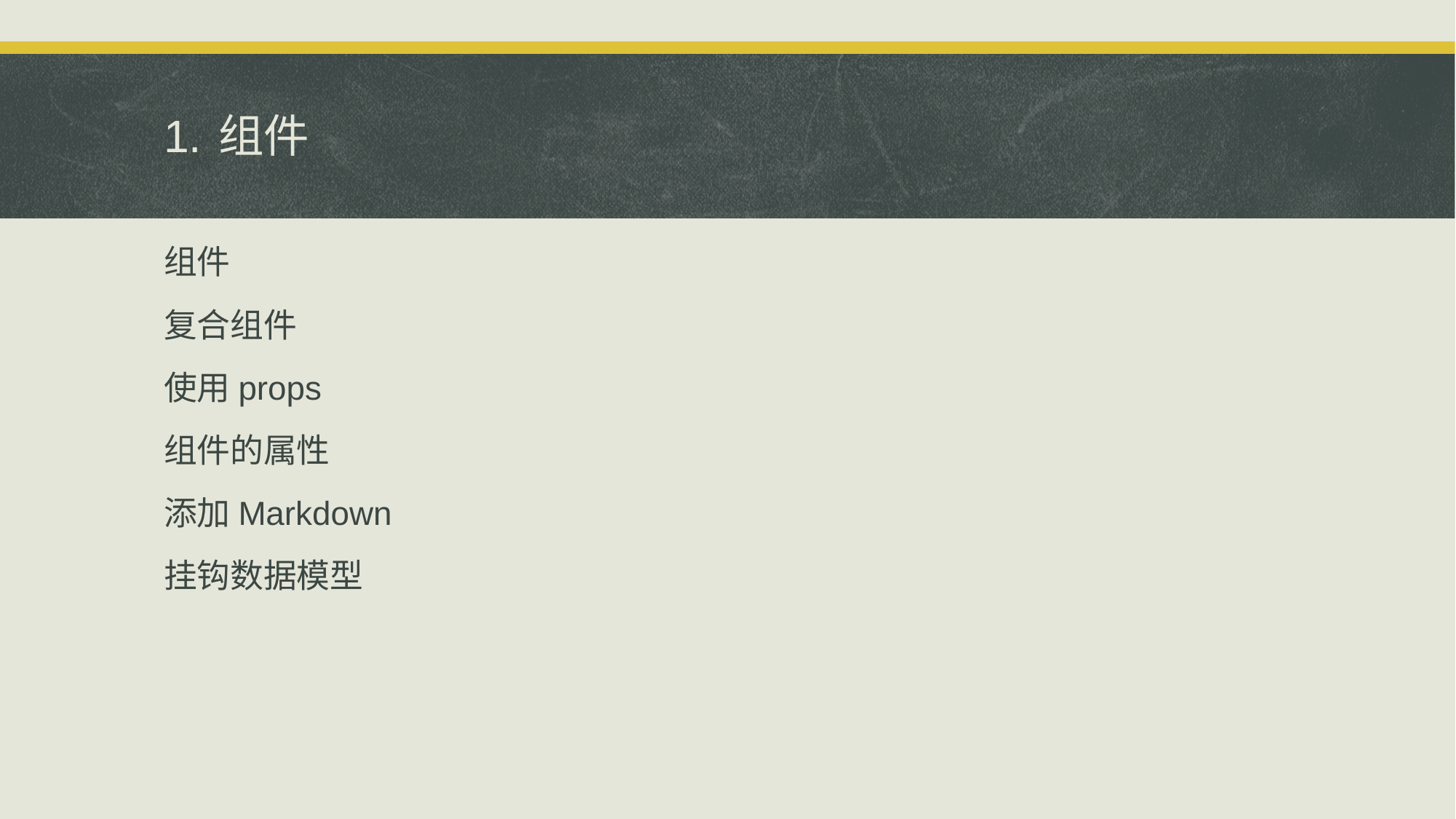

# 组件
组件
复合组件
使用props
组件的属性
添加Markdown
挂钩数据模型